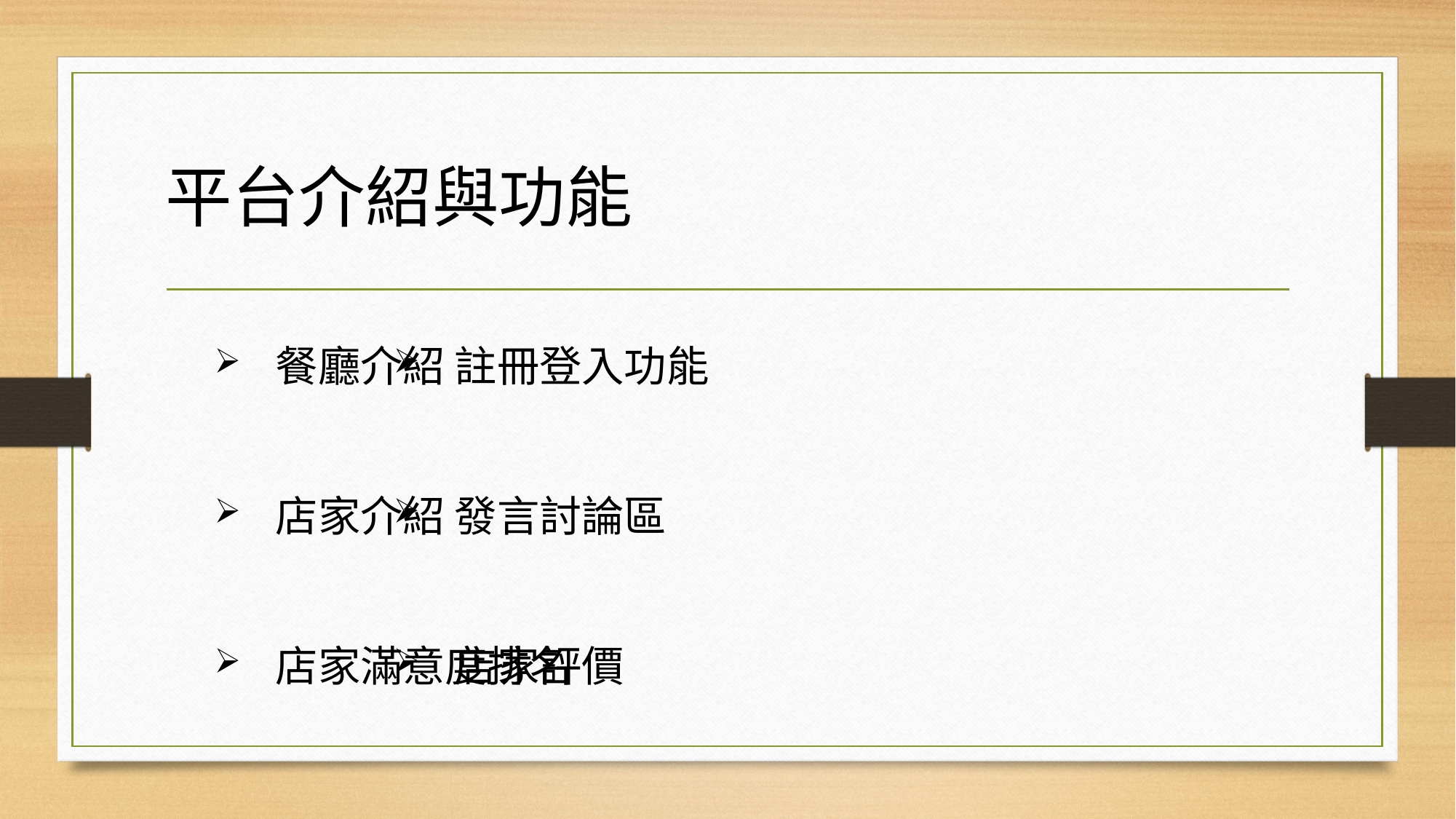

# 平台介紹與功能
餐廳介紹
店家介紹
店家滿意度排名

註冊登入功能
發言討論區
店家評價